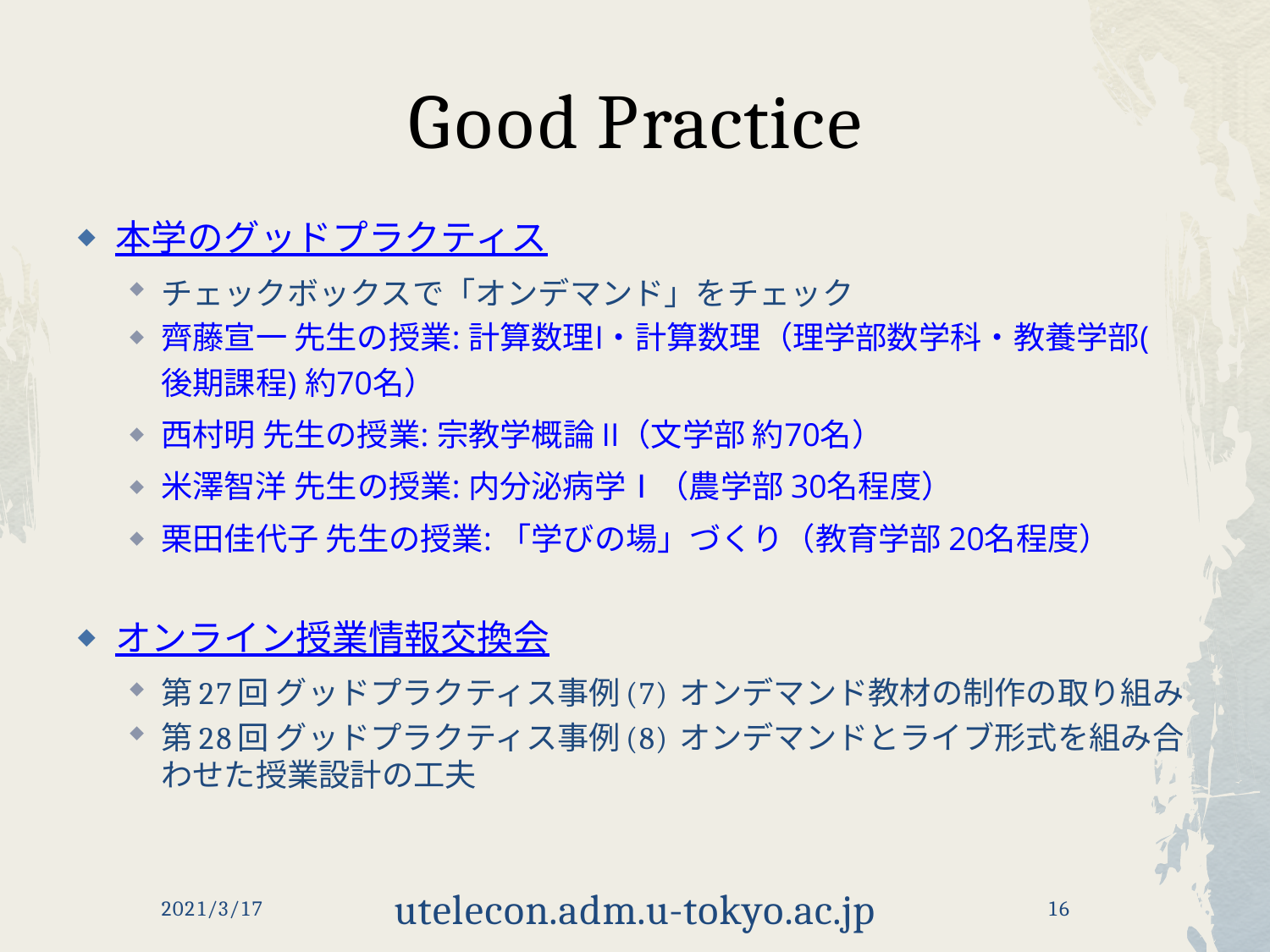

# Good Practice
本学のグッドプラクティス
チェックボックスで「オンデマンド」をチェック
齊藤宣一 先生の授業: 計算数理I・計算数理（理学部数学科・教養学部(後期課程) 約70名）
⻄村明 先生の授業: 宗教学概論 II（⽂学部 約70名）
米澤智洋 先生の授業: 内分泌病学Ⅰ（農学部 30名程度）
栗田佳代子 先生の授業: 「学びの場」づくり（教育学部 20名程度）

オンライン授業情報交換会
第27回 グッドプラクティス事例(7) オンデマンド教材の制作の取り組み
第28回 グッドプラクティス事例(8) オンデマンドとライブ形式を組み合わせた授業設計の工夫
2021/3/17
utelecon.adm.u-tokyo.ac.jp
16